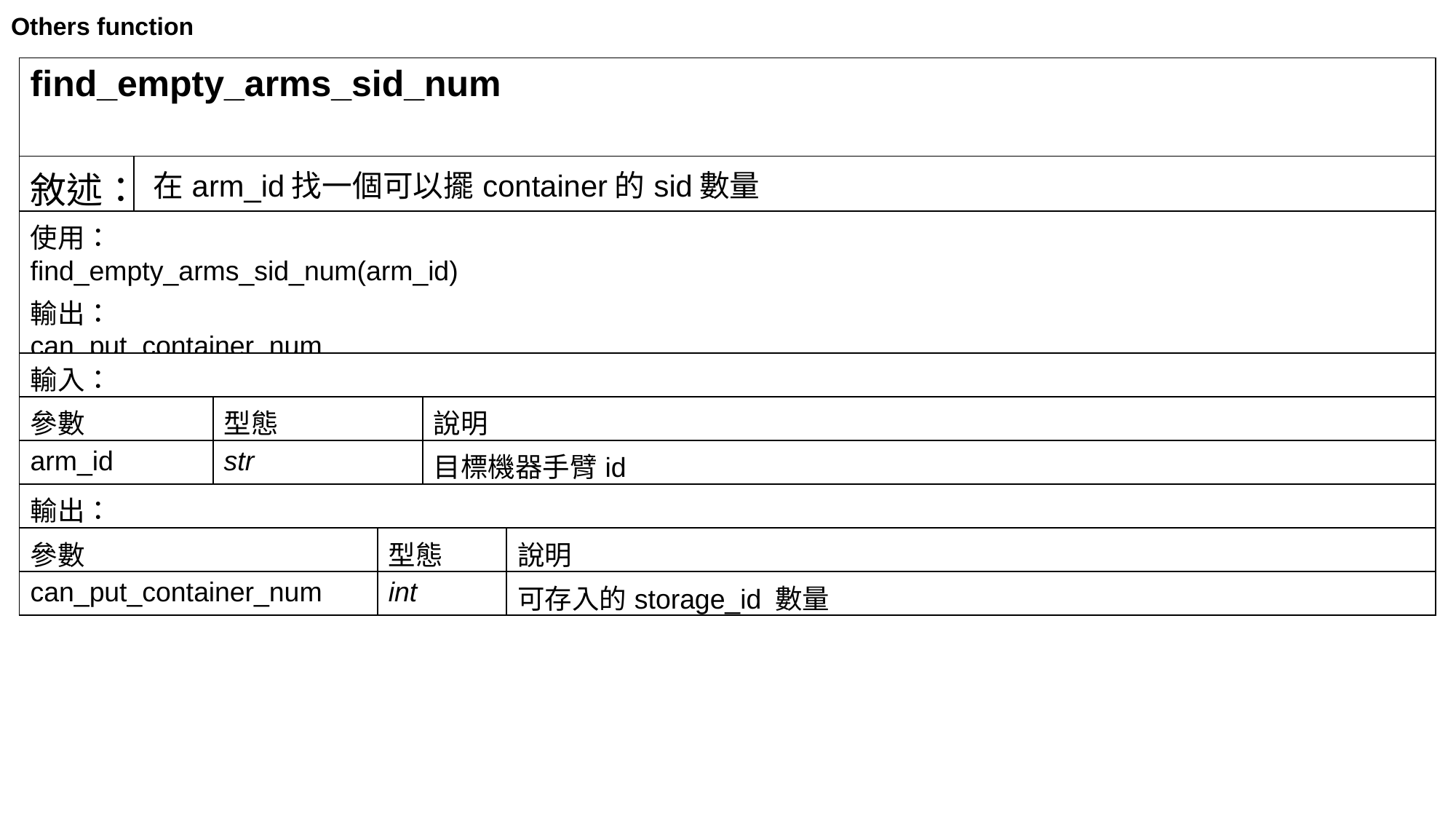

Others function
| ﻿﻿find\_empty\_arms\_sid\_num |  |  |  |  |  |
| --- | --- | --- | --- | --- | --- |
| 敘述： | ﻿在arm\_id找一個可以擺container的sid數量 |  | 將訂單以商品為依據依照目前機器手臂工作量進行排序 |  |  |
| 使用： ﻿find\_empty\_arms\_sid\_num(﻿﻿﻿arm\_id) 輸出： ﻿can\_put\_container\_num |  |  |  |  |  |
| 輸入： |  |  |  |  |  |
| 參數 |  | 型態 |  | 說明 |  |
| arm\_id |  | str |  | 目標機器手臂id |  |
| 輸出： |  |  |  |  |  |
| 參數 |  |  | 型態 | 說明 | 說明 |
| ﻿can\_put\_container\_num |  |  | int | 可存入的storage\_id 數量 | 可存入的storage\_id 數量 |
﻿